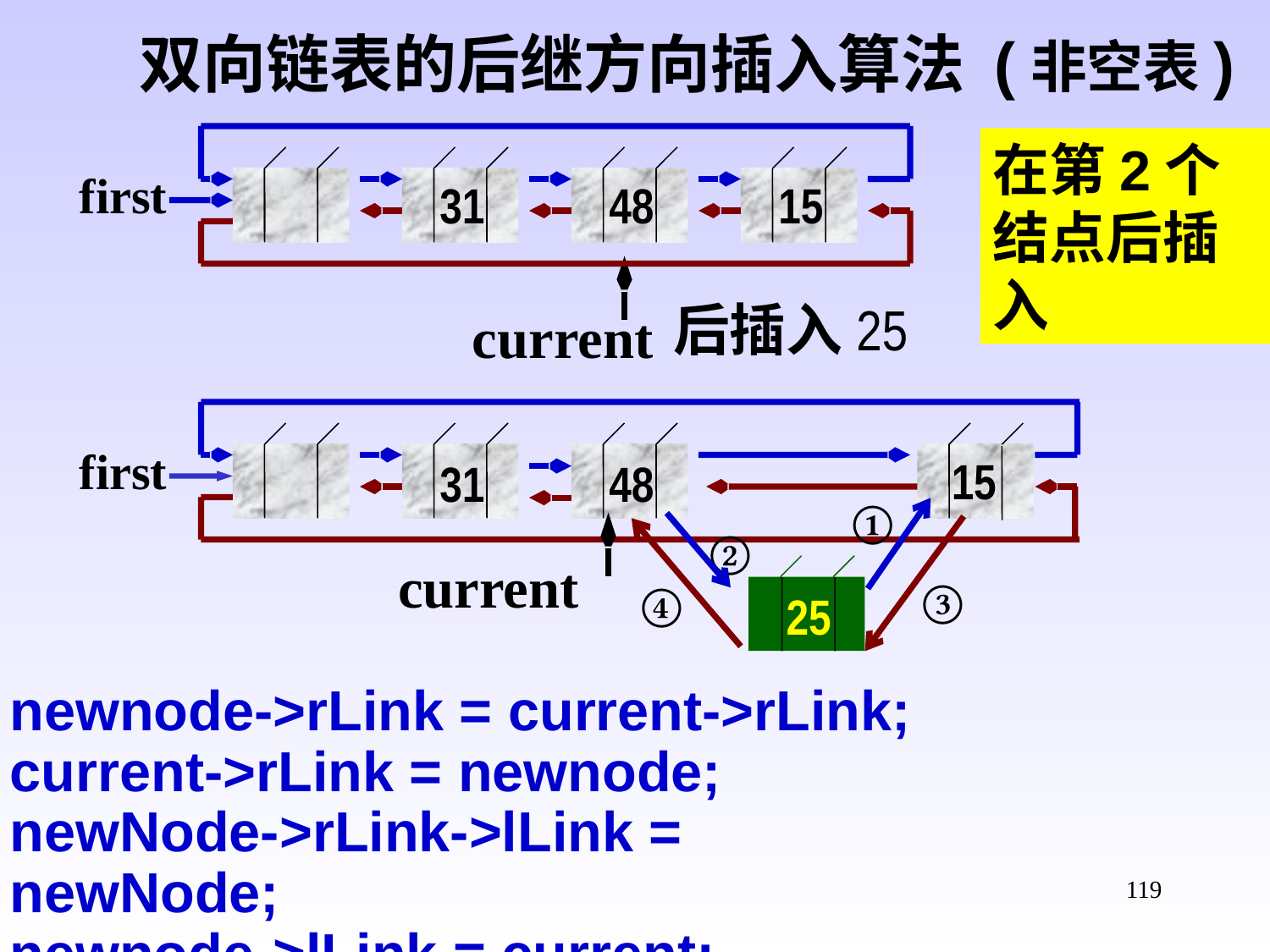

双向链表的后继方向插入算法 (非空表)

first

31

48

15

在第2个结点后插入

后插入25
current

first

15

31
48

①

②
current

25
③
④
newnode->rLink = current->rLink;
current->rLink = newnode;
newNode->rLink->lLink = newNode;
newnode->lLink = current;
119